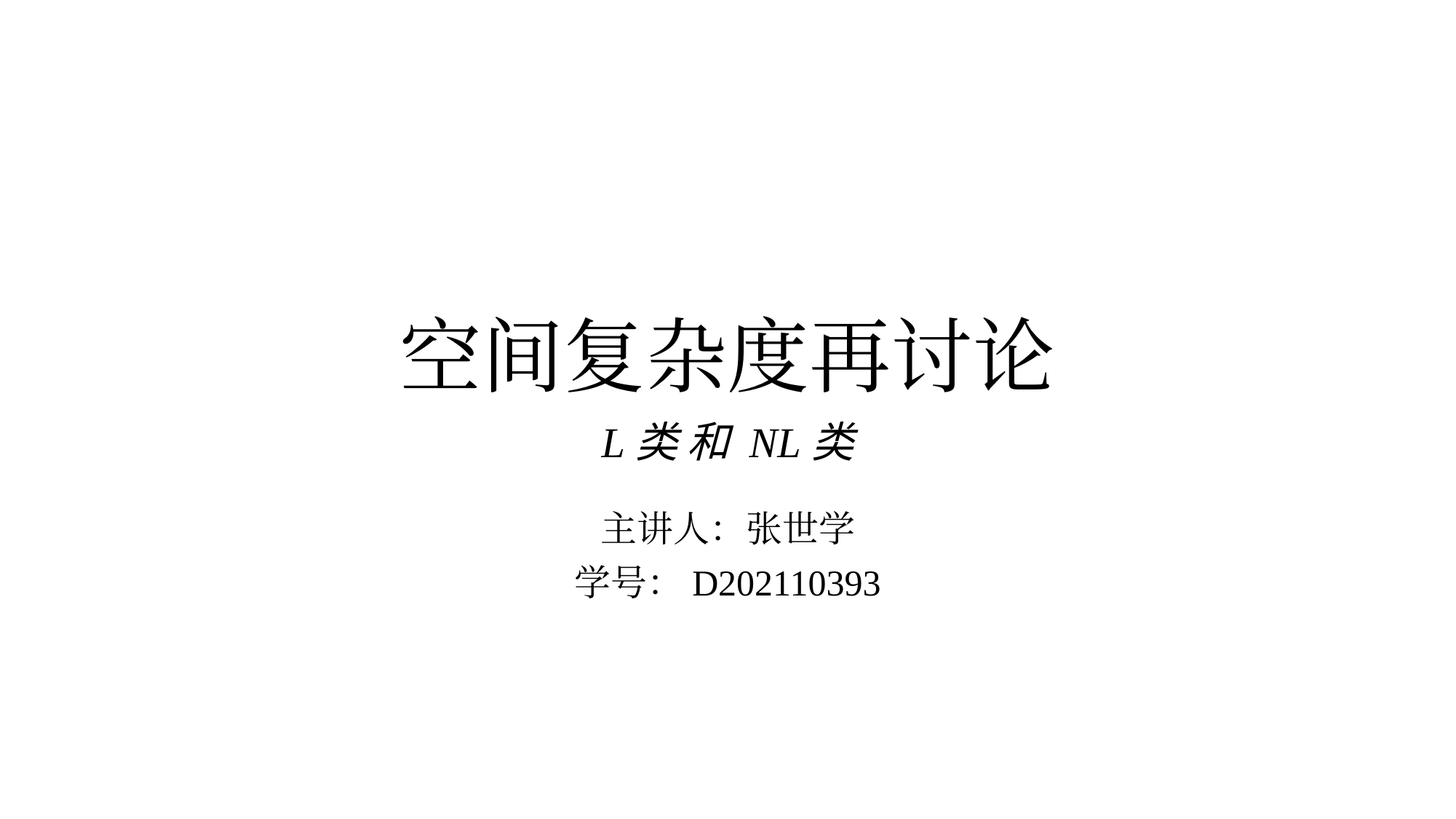

# 空间复杂度再讨论
L类 和 NL类
主讲人：张世学
学号：D202110393